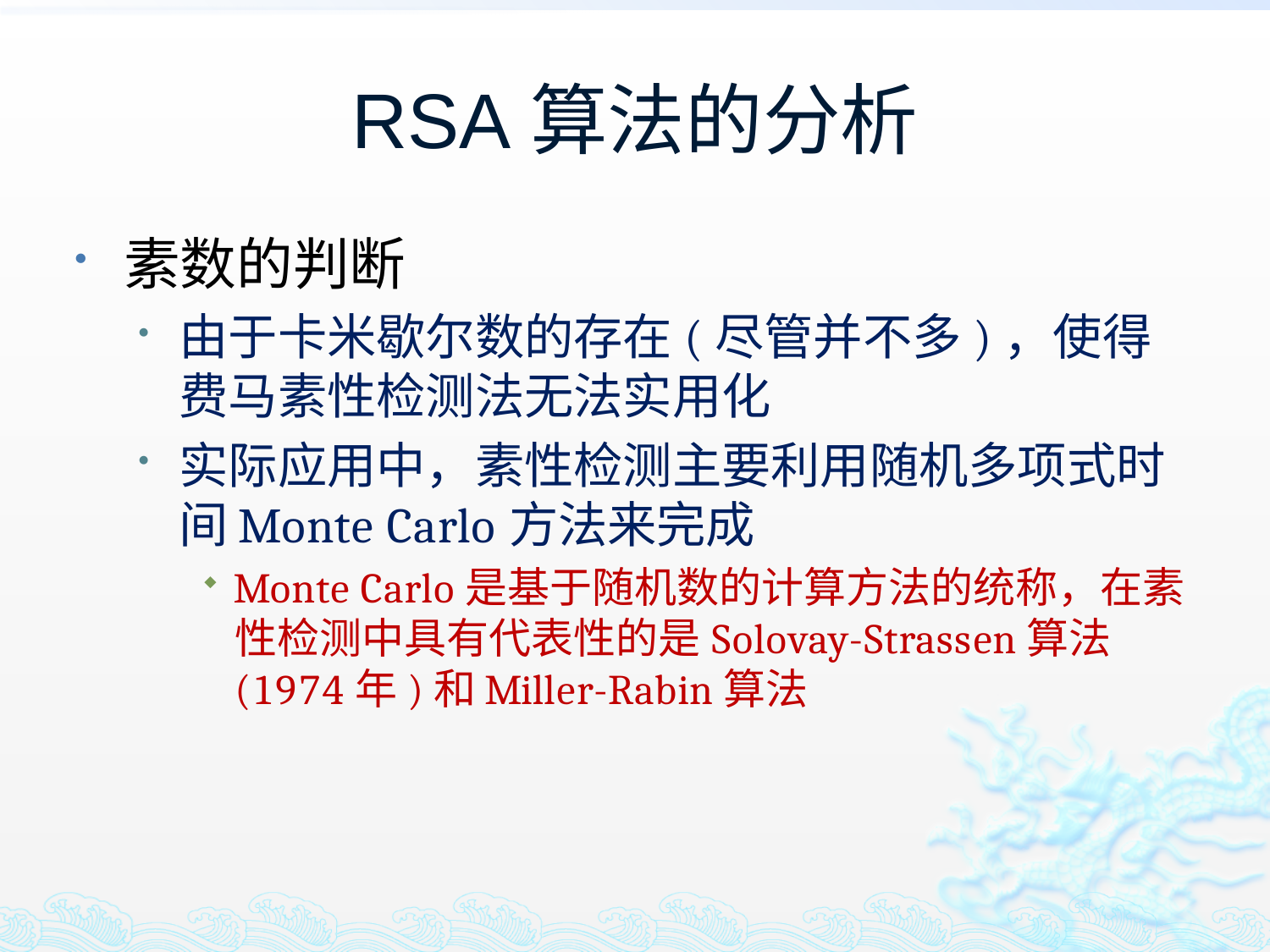

# RSA算法的分析
素数的判断
由于卡米歇尔数的存在(尽管并不多)，使得费马素性检测法无法实用化
实际应用中，素性检测主要利用随机多项式时间Monte Carlo方法来完成
Monte Carlo是基于随机数的计算方法的统称，在素性检测中具有代表性的是Solovay-Strassen算法(1974年)和Miller-Rabin算法